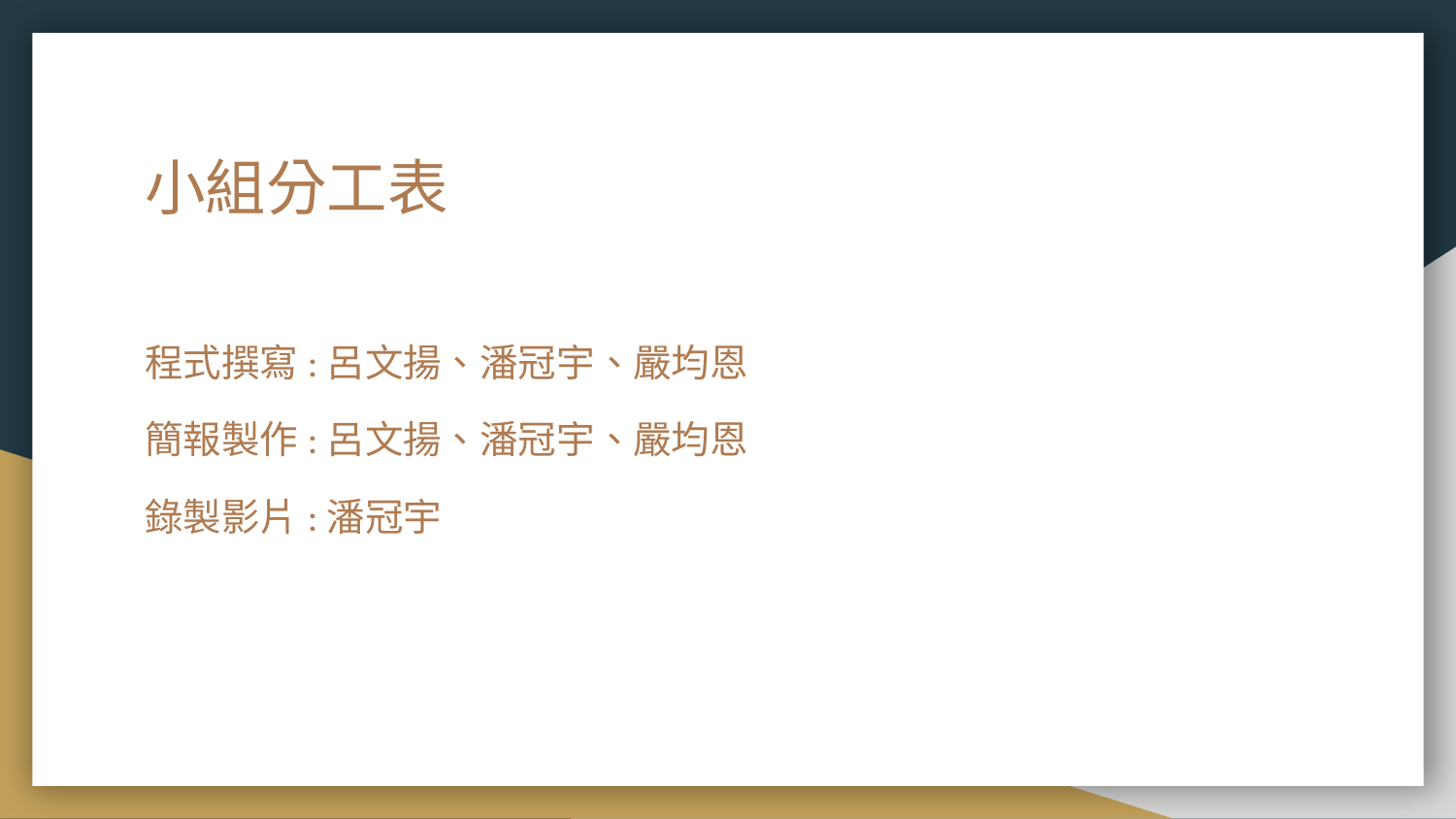

# 小組分工表
程式撰寫:呂文揚、潘冠宇、嚴均恩
簡報製作:呂文揚、潘冠宇、嚴均恩
錄製影片:潘冠宇